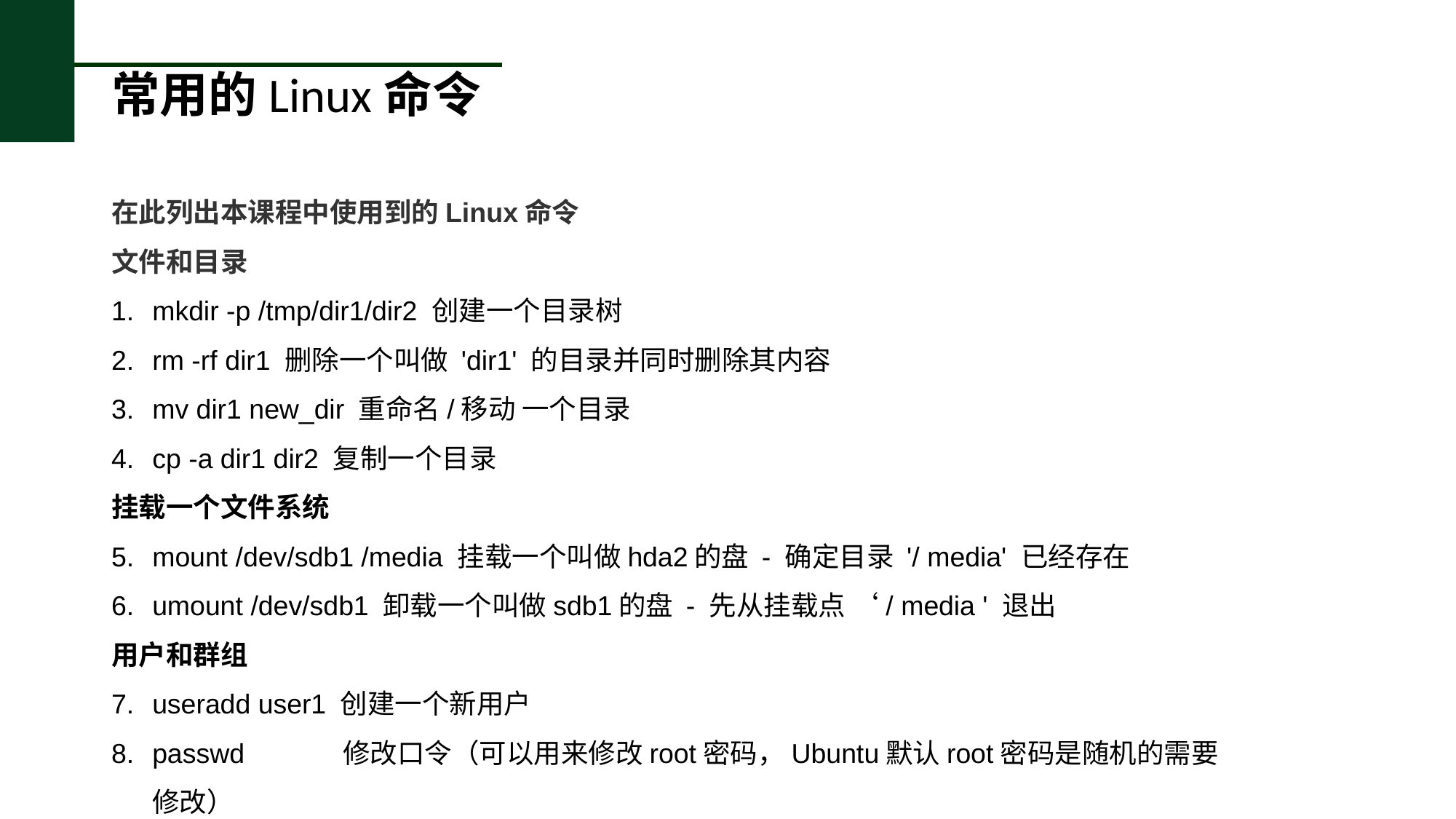

# 常用的Linux命令
在此列出本课程中使用到的Linux命令
文件和目录
mkdir -p /tmp/dir1/dir2 创建一个目录树
rm -rf dir1 删除一个叫做 'dir1' 的目录并同时删除其内容
mv dir1 new_dir 重命名/移动 一个目录
cp -a dir1 dir2 复制一个目录
挂载一个文件系统
mount /dev/sdb1 /media 挂载一个叫做hda2的盘 - 确定目录 '/ media' 已经存在
umount /dev/sdb1 卸载一个叫做sdb1的盘 - 先从挂载点 ‘/ media ' 退出
用户和群组
useradd user1 创建一个新用户
passwd            修改口令（可以用来修改root密码，Ubuntu默认root密码是随机的需要修改）